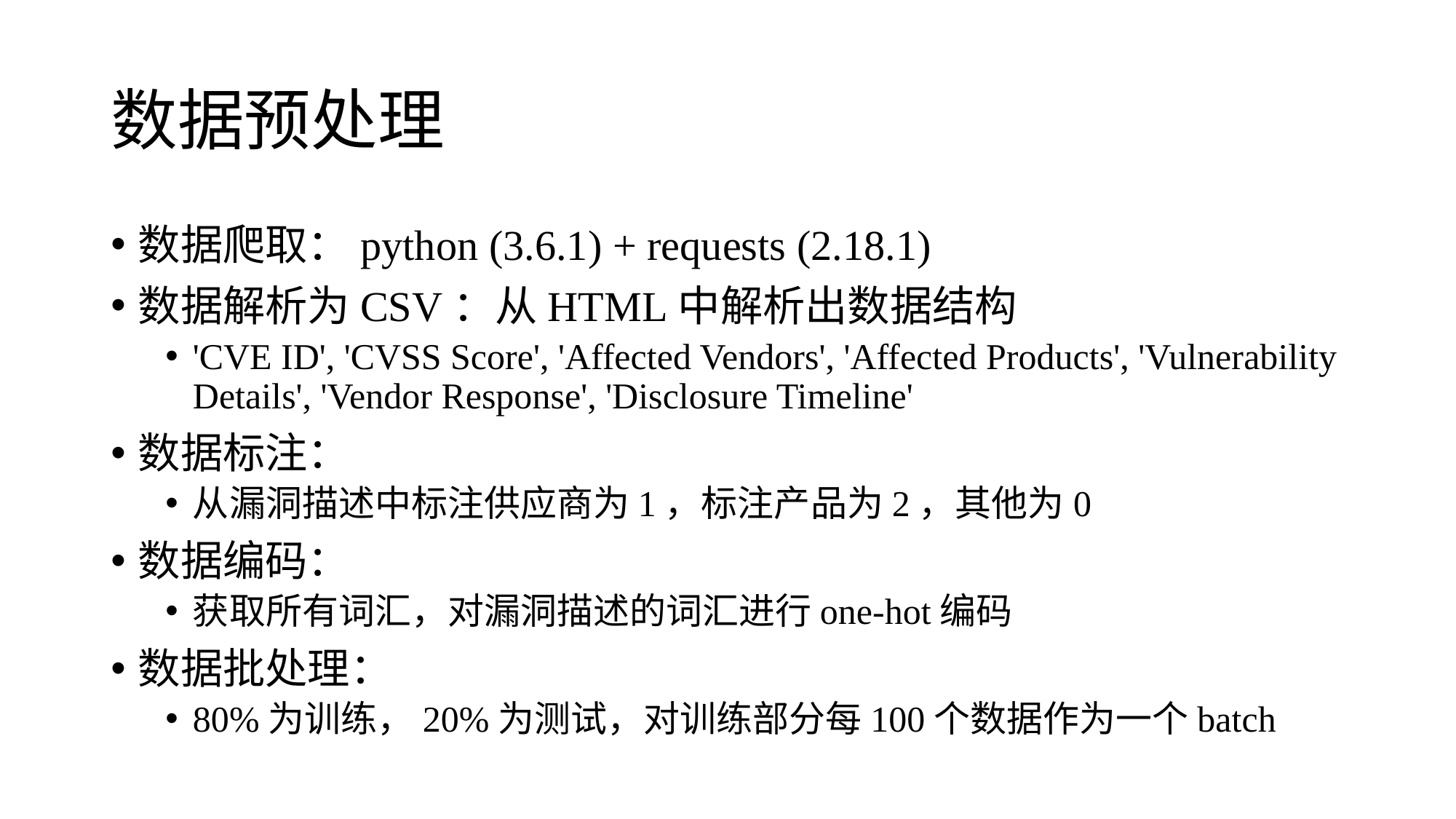

# 数据预处理
数据爬取：python (3.6.1) + requests (2.18.1)
数据解析为CSV：从HTML中解析出数据结构
'CVE ID', 'CVSS Score', 'Affected Vendors', 'Affected Products', 'Vulnerability Details', 'Vendor Response', 'Disclosure Timeline'
数据标注：
从漏洞描述中标注供应商为1，标注产品为2，其他为0
数据编码：
获取所有词汇，对漏洞描述的词汇进行one-hot编码
数据批处理：
80%为训练，20%为测试，对训练部分每100个数据作为一个batch